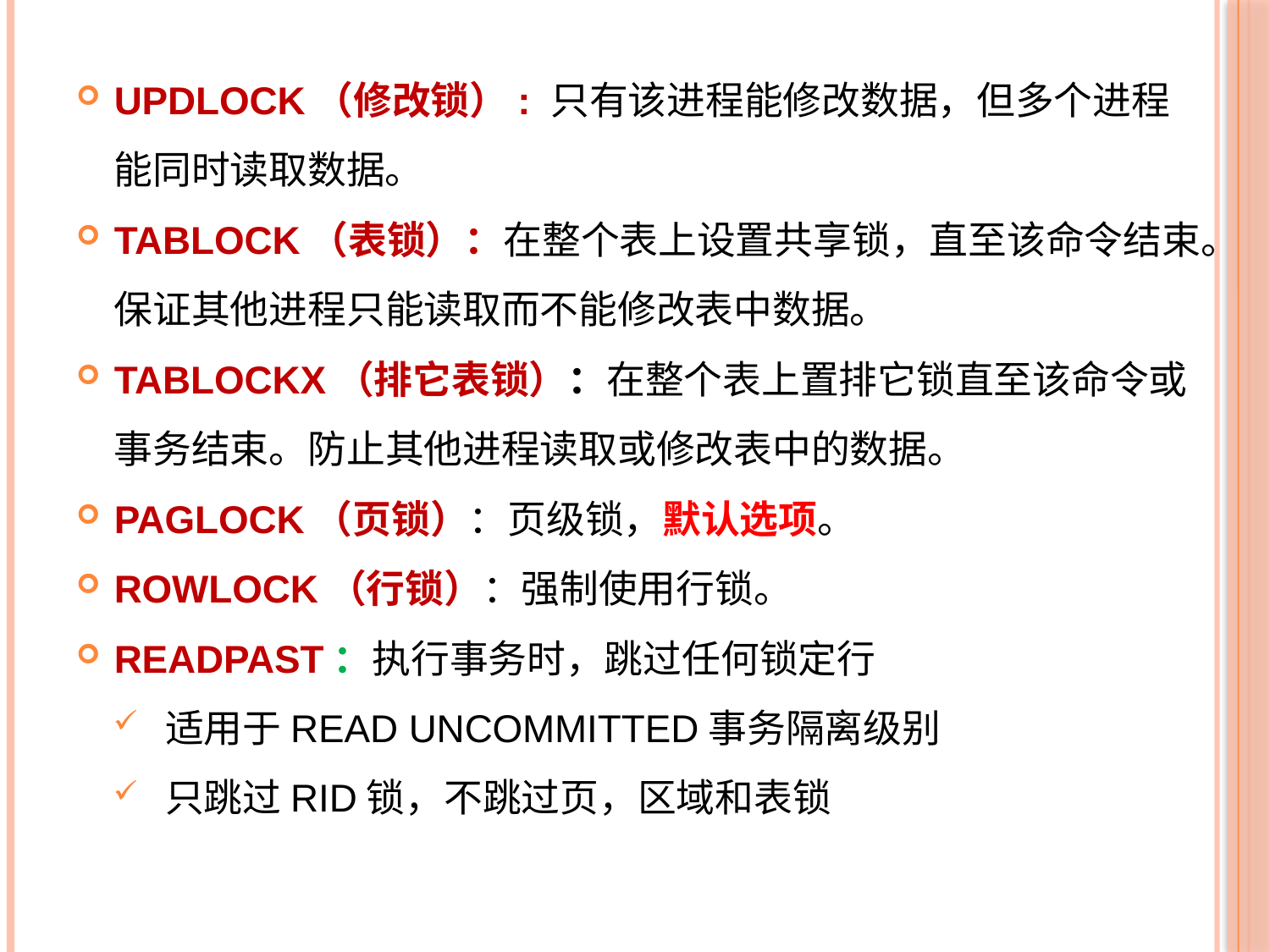

UPDLOCK（修改锁）: 只有该进程能修改数据，但多个进程能同时读取数据。
TABLOCK（表锁）：在整个表上设置共享锁，直至该命令结束。保证其他进程只能读取而不能修改表中数据。
TABLOCKX（排它表锁）：在整个表上置排它锁直至该命令或事务结束。防止其他进程读取或修改表中的数据。
PAGLOCK（页锁）：页级锁，默认选项。
ROWLOCK（行锁）：强制使用行锁。
READPAST：执行事务时，跳过任何锁定行
适用于READ UNCOMMITTED事务隔离级别
只跳过RID锁，不跳过页，区域和表锁